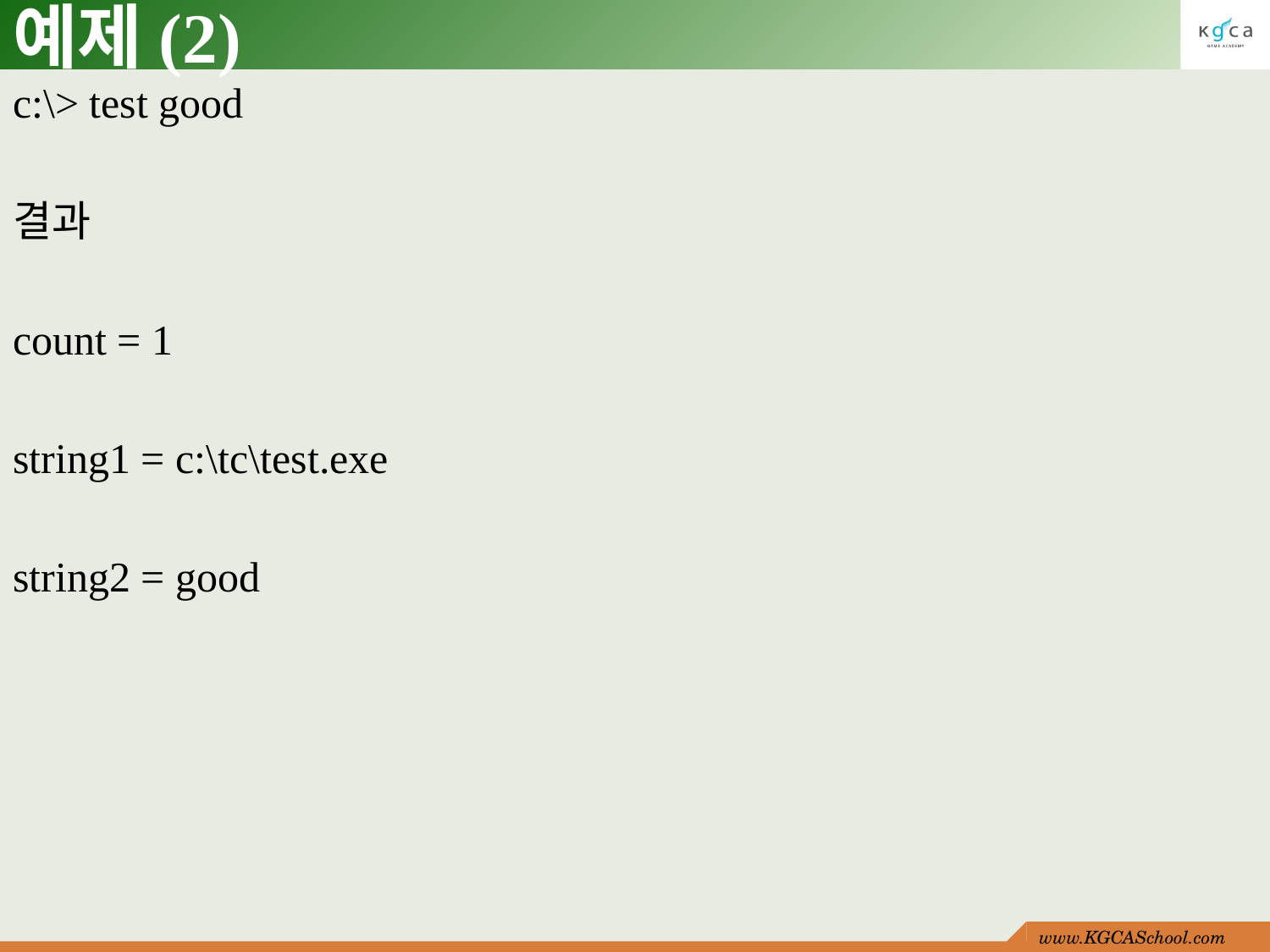

# 예제(2)
c:\> test good

결과

count = 1

string1 = c:\tc\test.exe

string2 = good